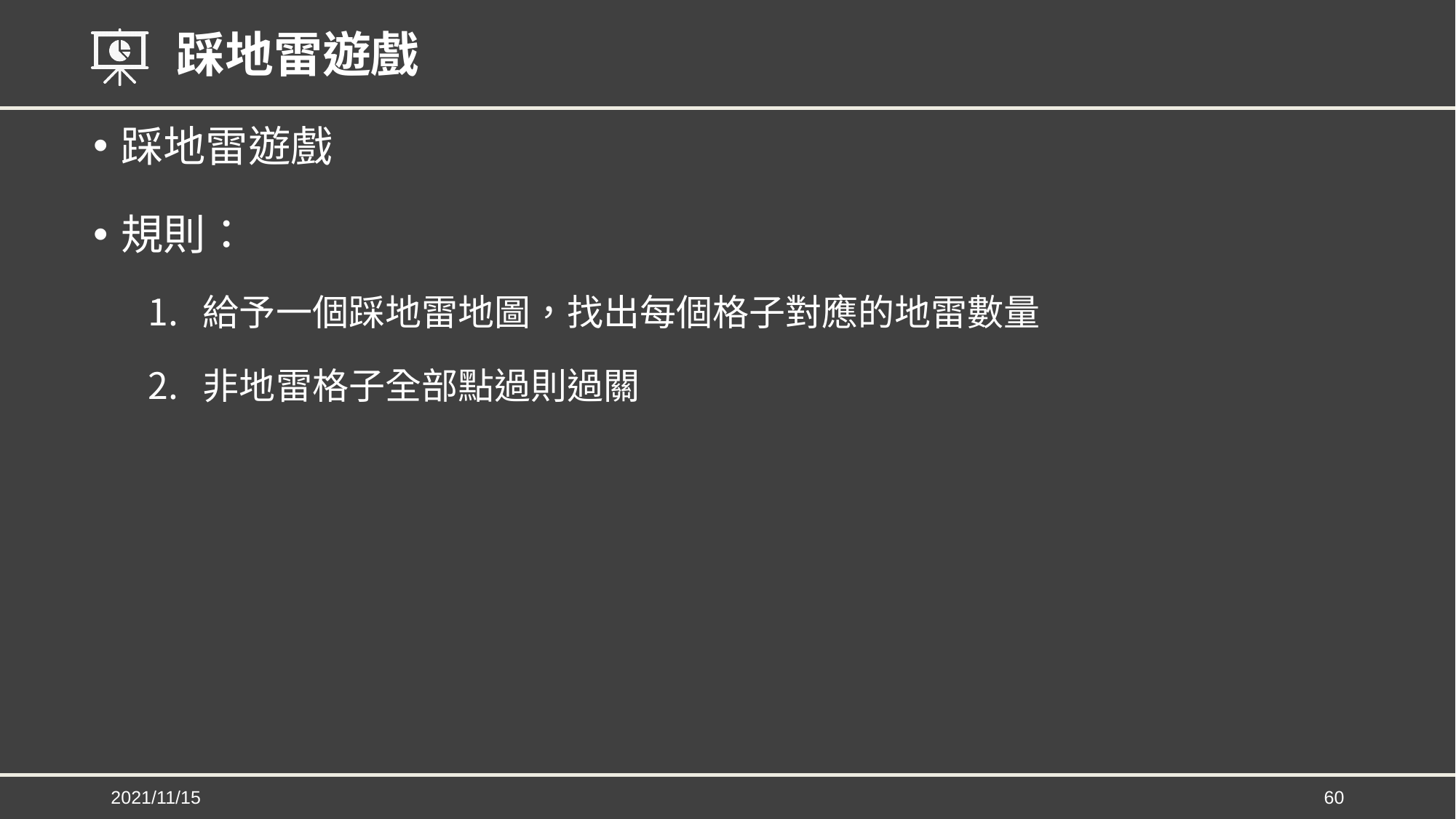

# 踩地雷遊戲
踩地雷遊戲
規則：
給予一個踩地雷地圖，找出每個格子對應的地雷數量
非地雷格子全部點過則過關
2021/11/15

60